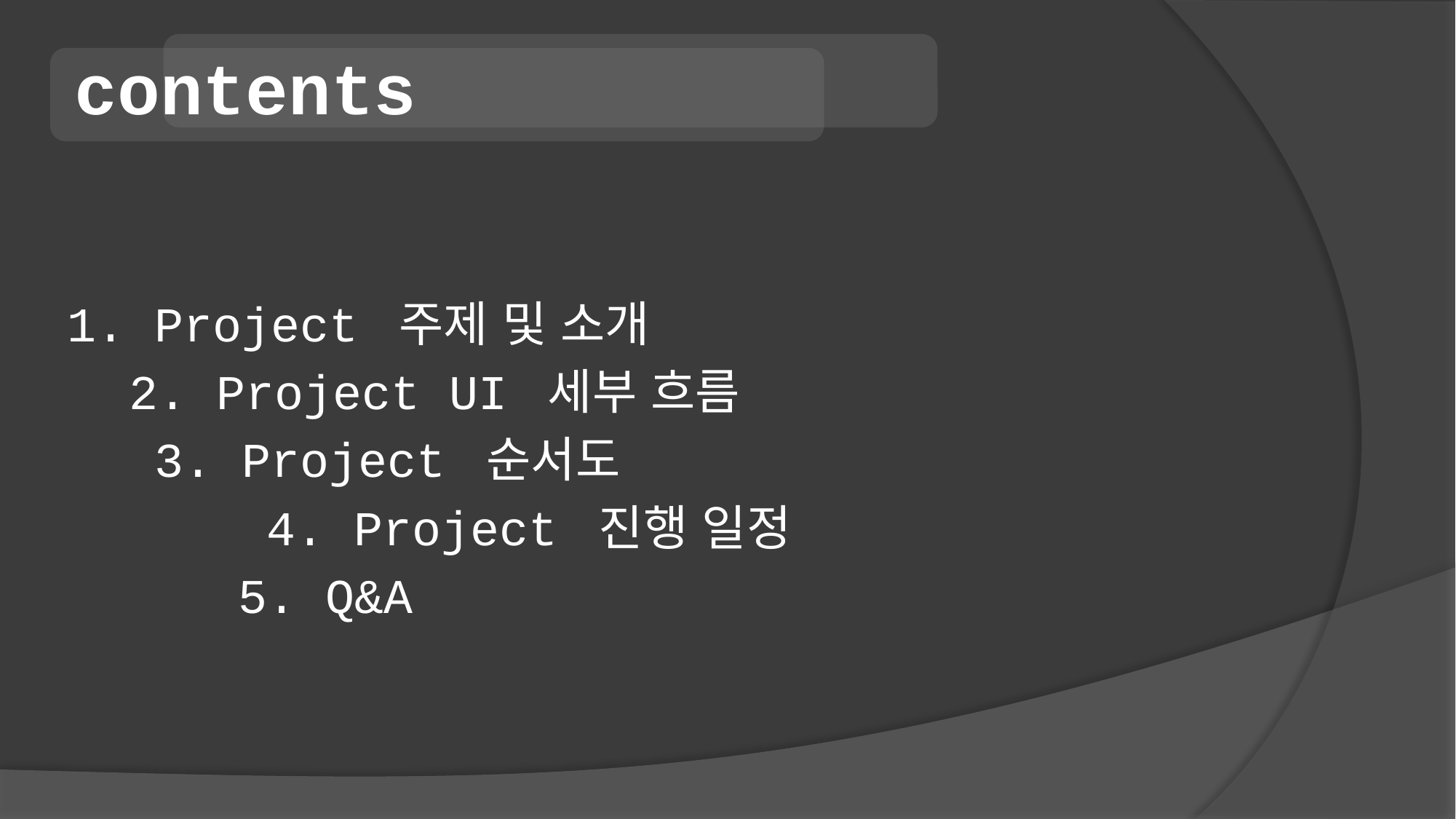

# contents

1. Project 주제 및 소개
	2. Project UI 세부 흐름
   3. Project 순서도
		 4. Project 진행 일정
		5. Q&A